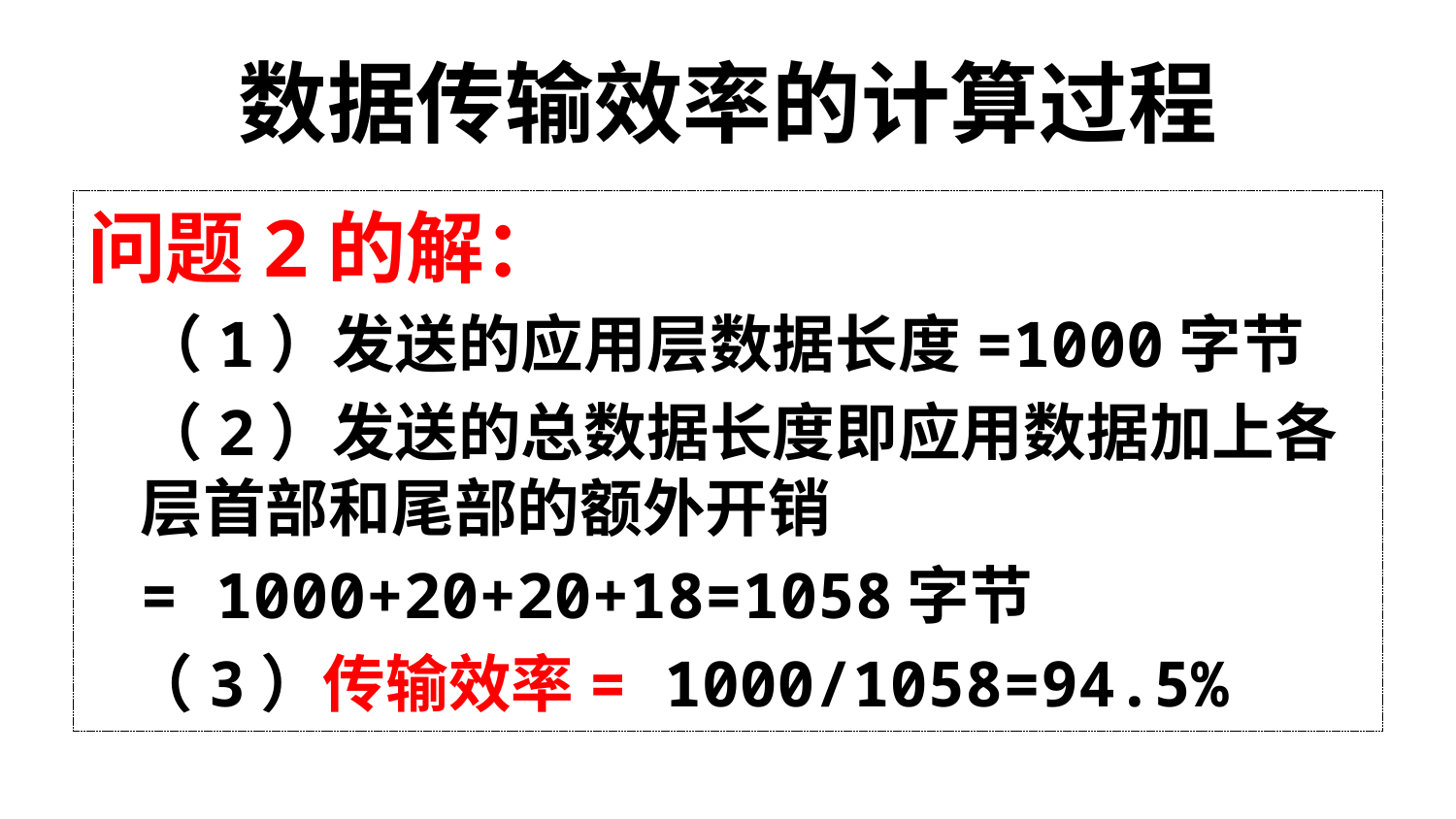

# 数据传输效率的计算过程
问题2的解：
	（1）发送的应用层数据长度=1000字节
	（2）发送的总数据长度即应用数据加上各	层首部和尾部的额外开销
		= 1000+20+20+18=1058字节
  （3）传输效率= 1000/1058=94.5%